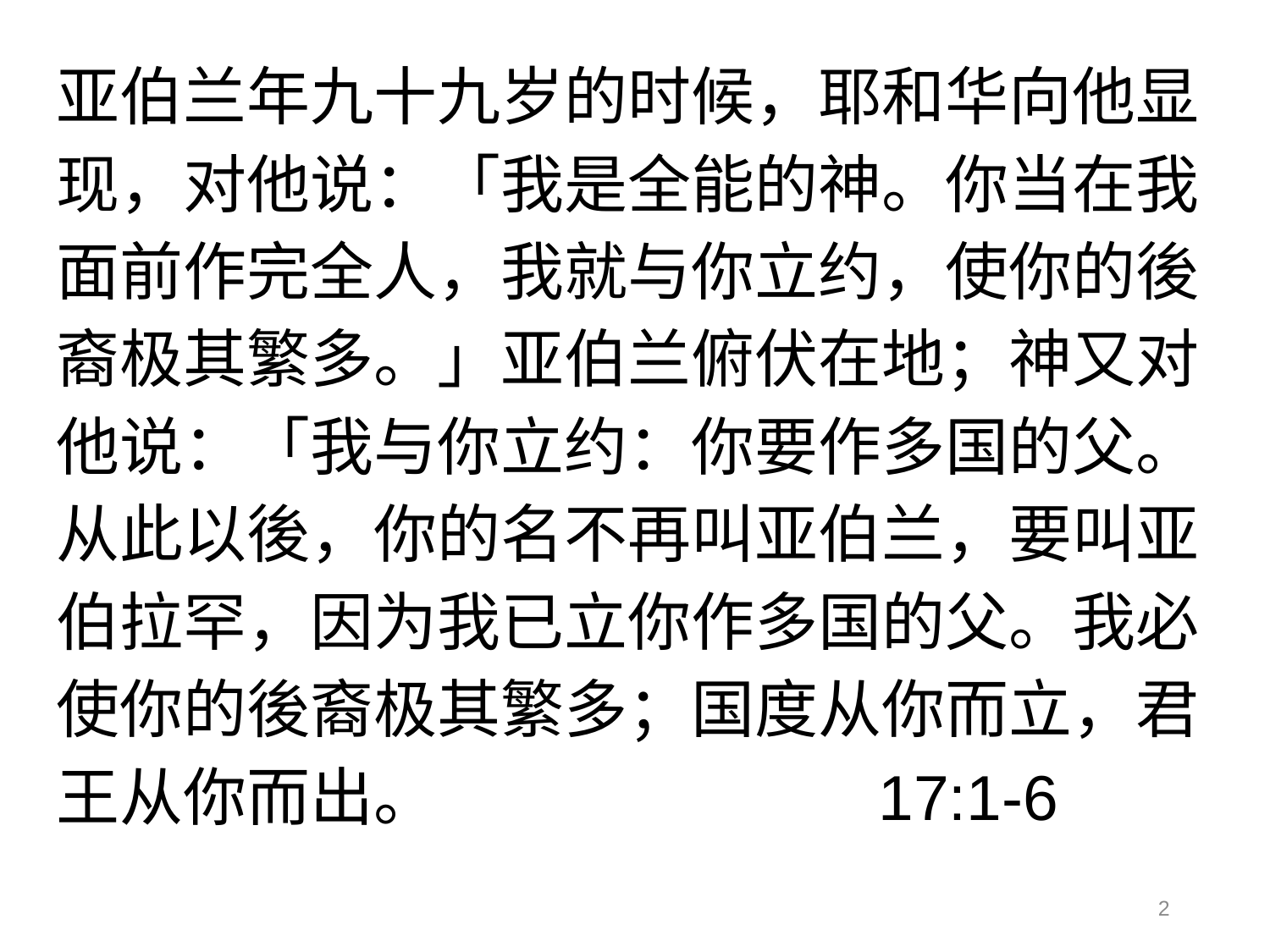

亚伯兰年九十九岁的时候，耶和华向他显现，对他说：「我是全能的神。你当在我面前作完全人，我就与你立约，使你的後裔极其繁多。」亚伯兰俯伏在地；神又对他说：「我与你立约：你要作多国的父。从此以後，你的名不再叫亚伯兰，要叫亚伯拉罕，因为我已立你作多国的父。我必使你的後裔极其繁多；国度从你而立，君王从你而出。                              17:1-6
2